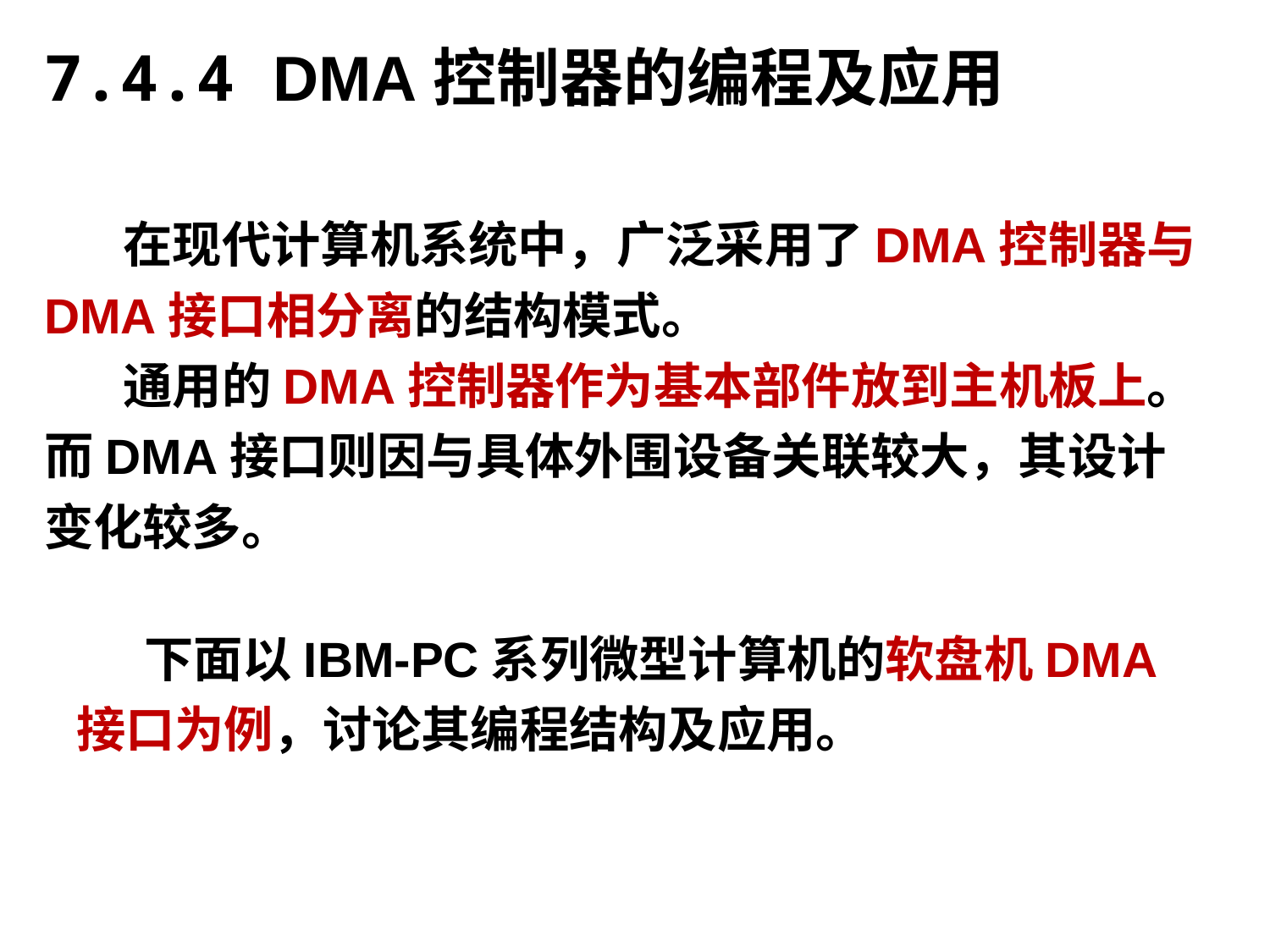

7.4.4 DMA控制器的编程及应用
      在现代计算机系统中，广泛采用了DMA控制器与DMA接口相分离的结构模式。
      通用的DMA控制器作为基本部件放到主机板上。而DMA接口则因与具体外围设备关联较大，其设计变化较多。
     下面以IBM-PC系列微型计算机的软盘机DMA接口为例，讨论其编程结构及应用。
113